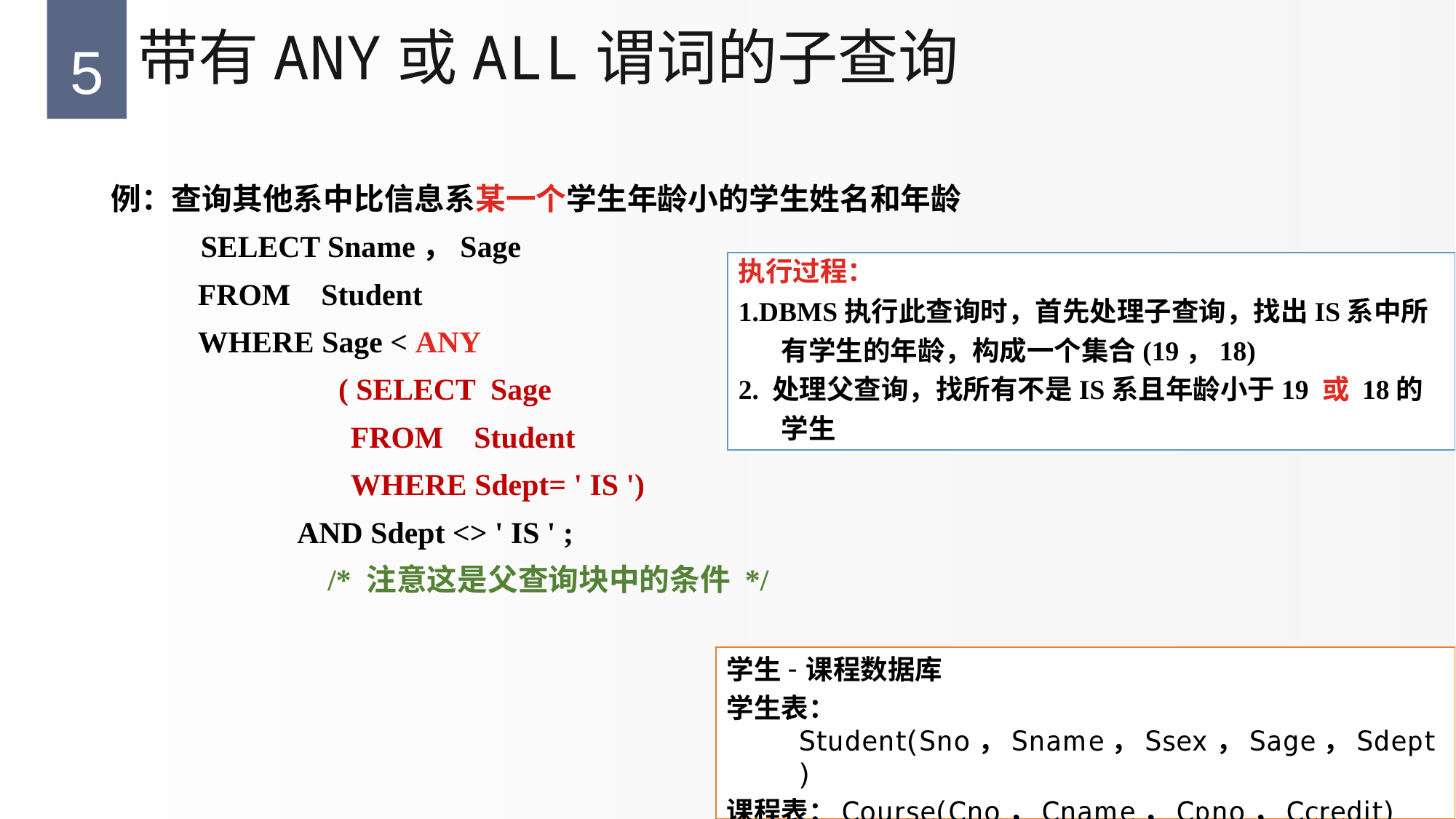

# 带有ANY或ALL谓词的子查询
例：查询其他系中比信息系某一个学生年龄小的学生姓名和年龄
    SELECT Sname，Sage
    FROM    Student
    WHERE Sage < ANY
		( SELECT  Sage
                        FROM    Student
                        WHERE Sdept= ' IS ')
                 AND Sdept <> ' IS ' ;
                     /* 注意这是父查询块中的条件 */

执行过程：
1.DBMS执行此查询时，首先处理子查询，找出IS系中所有学生的年龄，构成一个集合(19，18)
2. 处理父查询，找所有不是IS系且年龄小于19 或 18的学生